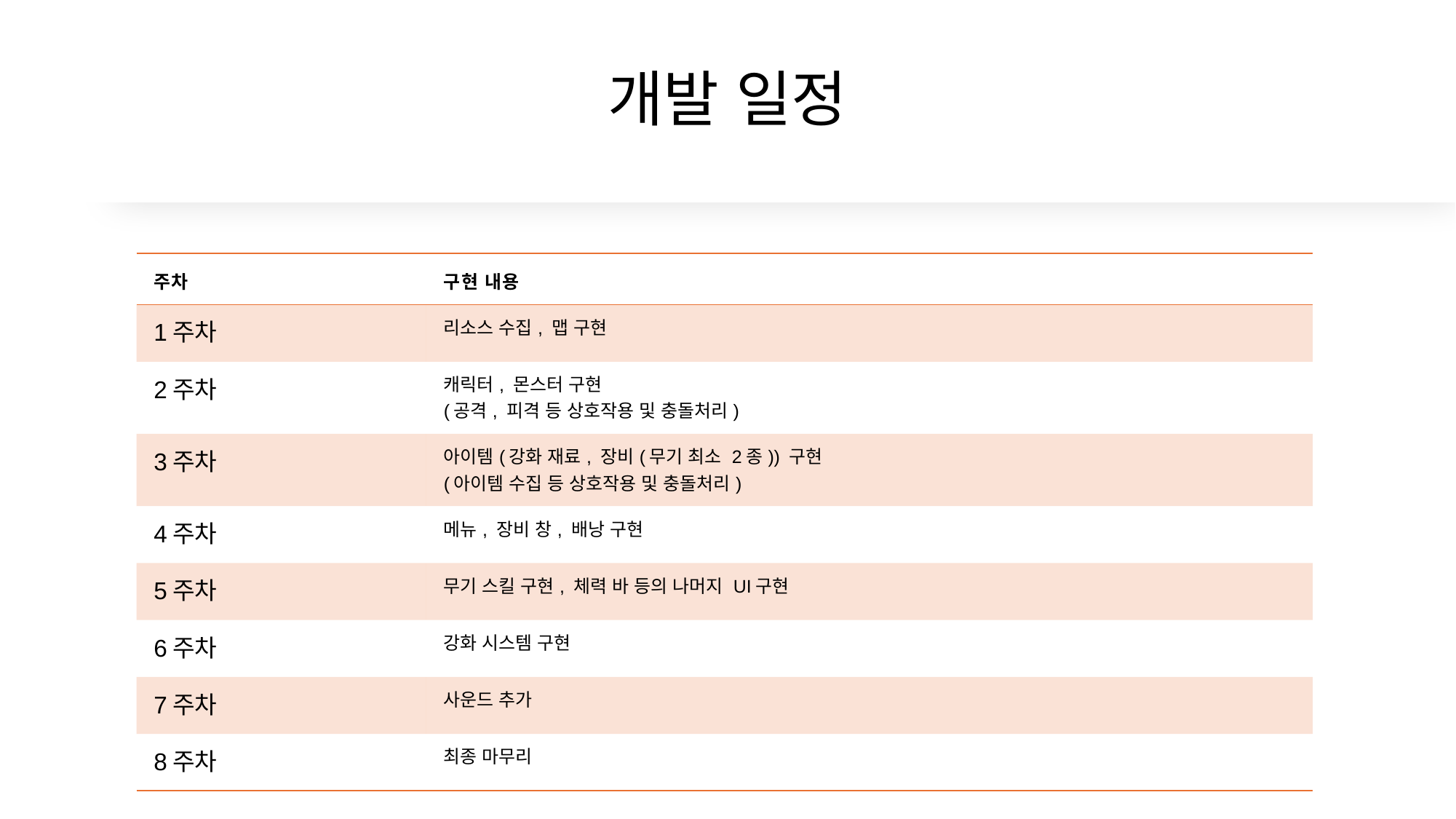

# 개발 일정
| 주차 | 구현 내용 |
| --- | --- |
| 1주차 | 리소스 수집, 맵 구현 |
| 2주차 | 캐릭터, 몬스터 구현 (공격, 피격 등 상호작용 및 충돌처리) |
| 3주차 | 아이템(강화 재료, 장비(무기 최소 2종)) 구현 (아이템 수집 등 상호작용 및 충돌처리) |
| 4주차 | 메뉴, 장비 창, 배낭 구현 |
| 5주차 | 무기 스킬 구현, 체력 바 등의 나머지 UI구현 |
| 6주차 | 강화 시스템 구현 |
| 7주차 | 사운드 추가 |
| 8주차 | 최종 마무리 |